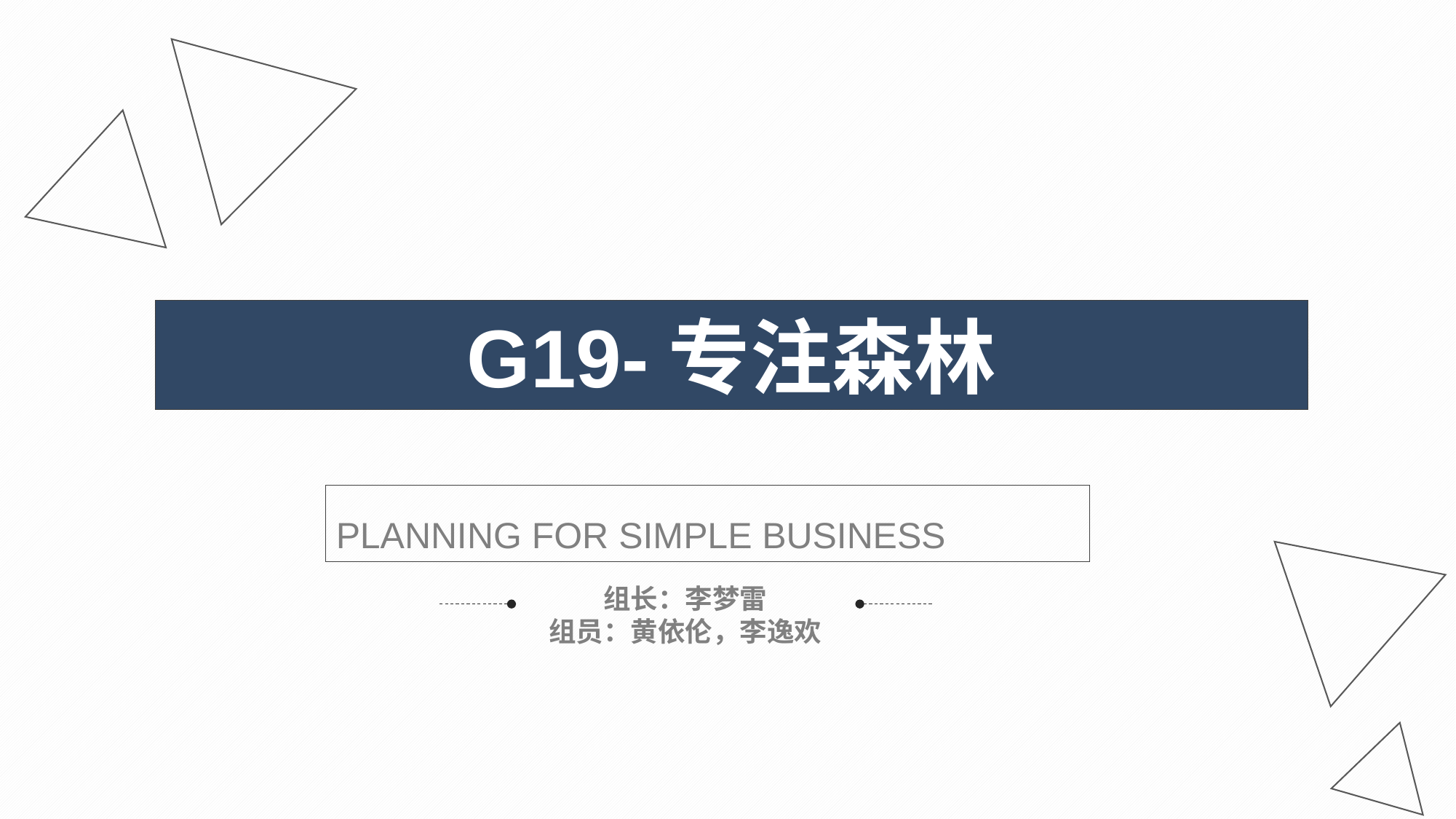

G19-专注森林
PLANNING FOR SIMPLE BUSINESS

组长：李梦雷
组员：黄依伦，李逸欢